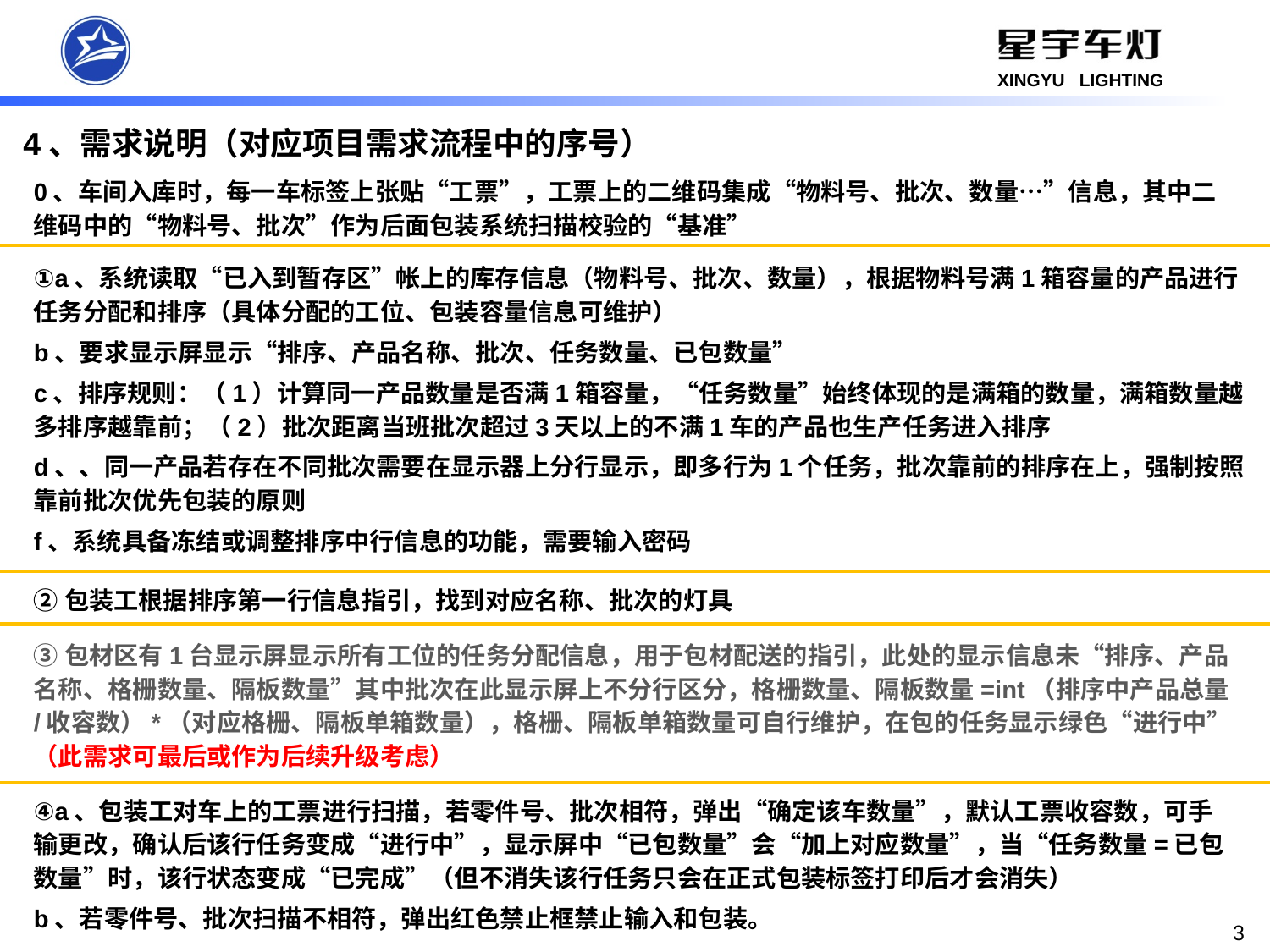

4、需求说明（对应项目需求流程中的序号）
0、车间入库时，每一车标签上张贴“工票”，工票上的二维码集成“物料号、批次、数量…”信息，其中二维码中的“物料号、批次”作为后面包装系统扫描校验的“基准”
①a、系统读取“已入到暂存区”帐上的库存信息（物料号、批次、数量），根据物料号满1箱容量的产品进行任务分配和排序（具体分配的工位、包装容量信息可维护）
b、要求显示屏显示“排序、产品名称、批次、任务数量、已包数量”
c、排序规则：（1）计算同一产品数量是否满1箱容量，“任务数量”始终体现的是满箱的数量，满箱数量越多排序越靠前；（2）批次距离当班批次超过3天以上的不满1车的产品也生产任务进入排序
d、、同一产品若存在不同批次需要在显示器上分行显示，即多行为1个任务，批次靠前的排序在上，强制按照靠前批次优先包装的原则
f、系统具备冻结或调整排序中行信息的功能，需要输入密码
②包装工根据排序第一行信息指引，找到对应名称、批次的灯具
③包材区有1台显示屏显示所有工位的任务分配信息，用于包材配送的指引，此处的显示信息未“排序、产品名称、格栅数量、隔板数量”其中批次在此显示屏上不分行区分，格栅数量、隔板数量=int（排序中产品总量/收容数）*（对应格栅、隔板单箱数量），格栅、隔板单箱数量可自行维护，在包的任务显示绿色“进行中”
（此需求可最后或作为后续升级考虑）
④a、包装工对车上的工票进行扫描，若零件号、批次相符，弹出“确定该车数量”，默认工票收容数，可手输更改，确认后该行任务变成“进行中”，显示屏中“已包数量”会“加上对应数量”，当“任务数量=已包数量”时，该行状态变成“已完成”（但不消失该行任务只会在正式包装标签打印后才会消失）
b、若零件号、批次扫描不相符，弹出红色禁止框禁止输入和包装。